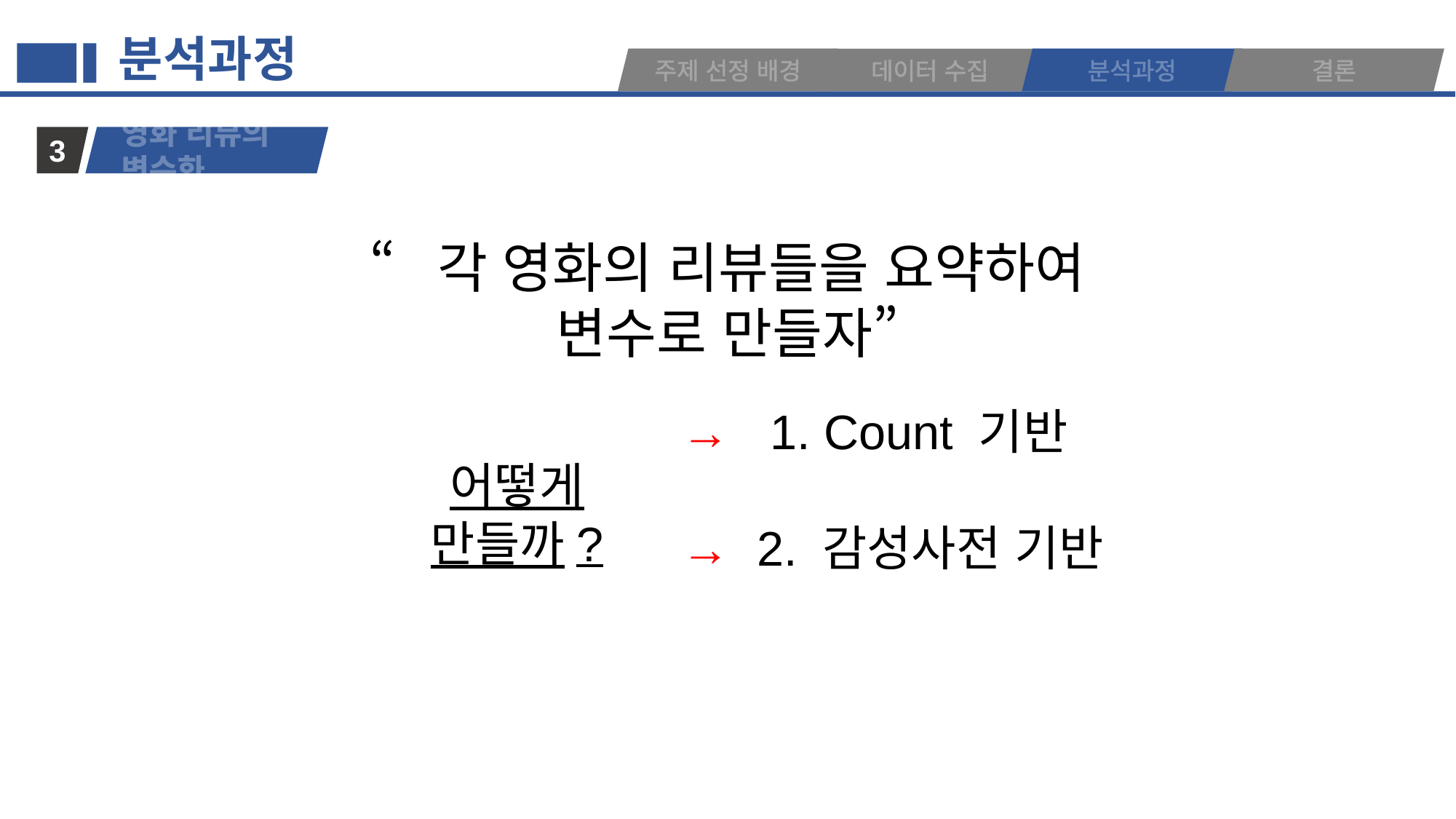

분석과정

주제 선정 배경
분석과정
결론
데이터 수집

영화 리뷰의 변수화
3
“각 영화의 리뷰들을 요약하여 변수로 만들자”
→   1. Count 기반

→  2. 감성사전 기반
어떻게 만들까?